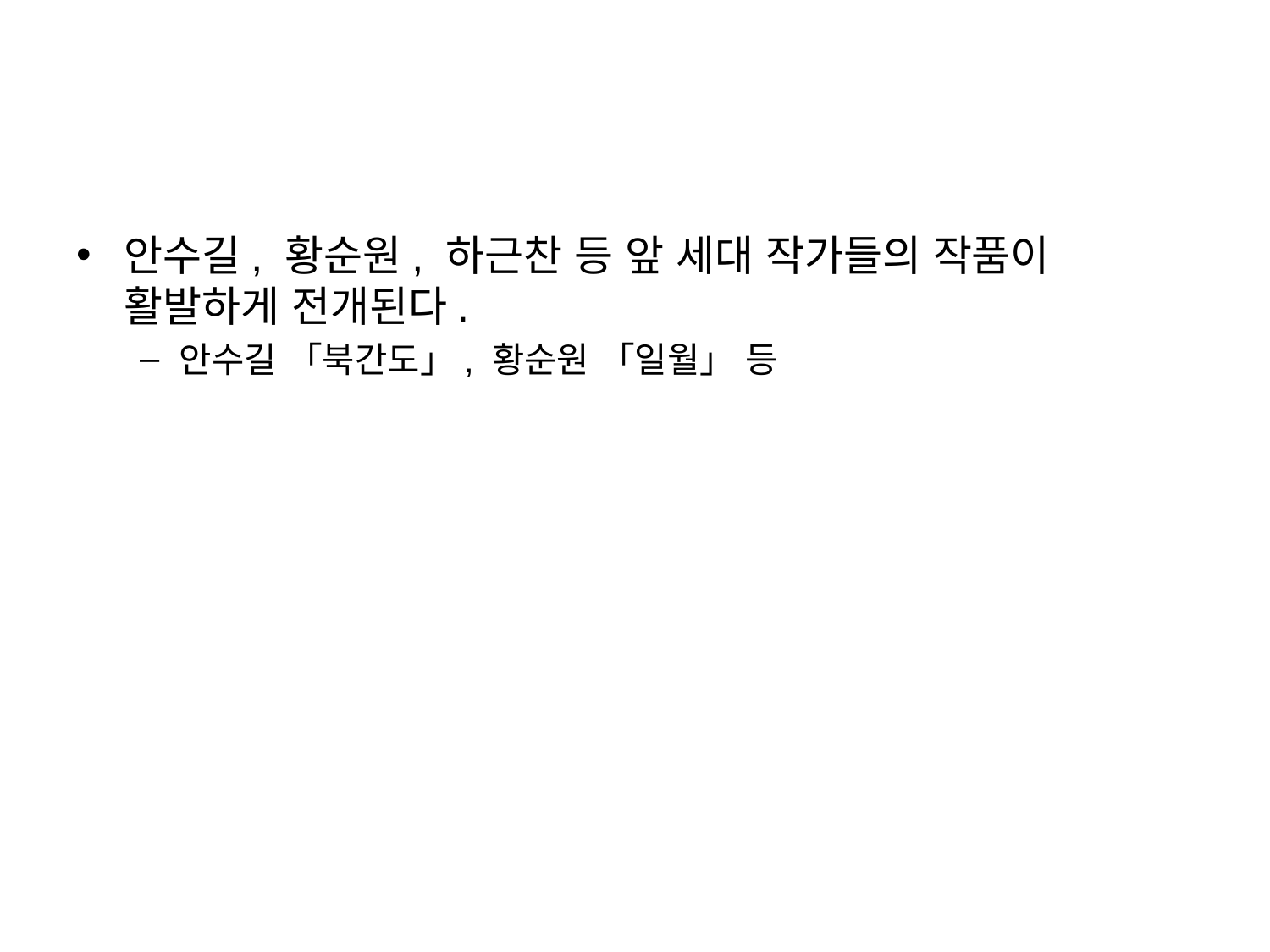

안수길, 황순원, 하근찬 등 앞 세대 작가들의 작품이 활발하게 전개된다.
안수길 「북간도」, 황순원 「일월」 등